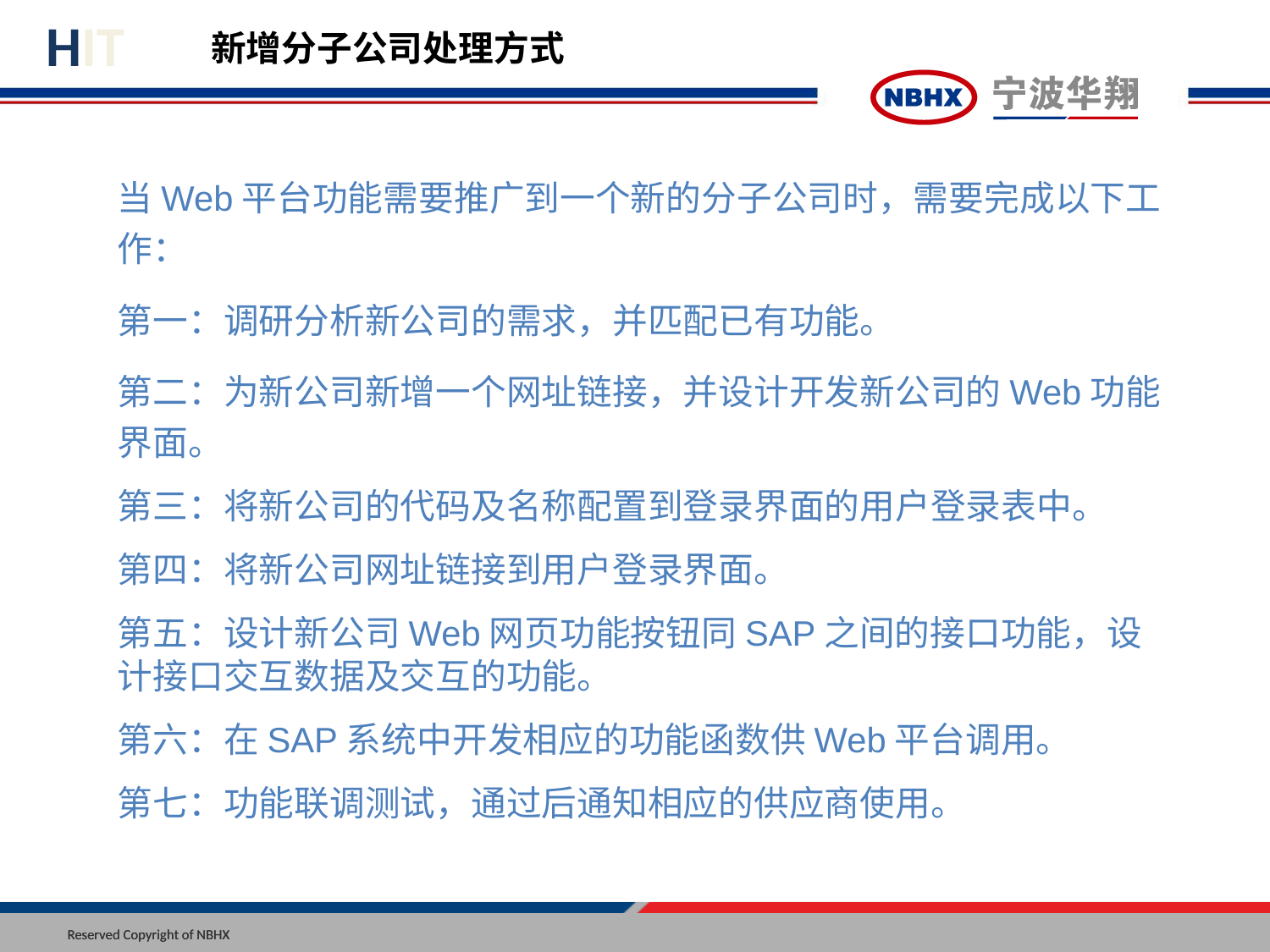

新增分子公司处理方式
当Web平台功能需要推广到一个新的分子公司时，需要完成以下工作：
第一：调研分析新公司的需求，并匹配已有功能。
第二：为新公司新增一个网址链接，并设计开发新公司的Web功能界面。
第三：将新公司的代码及名称配置到登录界面的用户登录表中。
第四：将新公司网址链接到用户登录界面。
第五：设计新公司Web网页功能按钮同SAP之间的接口功能，设计接口交互数据及交互的功能。
第六：在SAP系统中开发相应的功能函数供Web平台调用。
第七：功能联调测试，通过后通知相应的供应商使用。
Reserved Copyright of NBHX